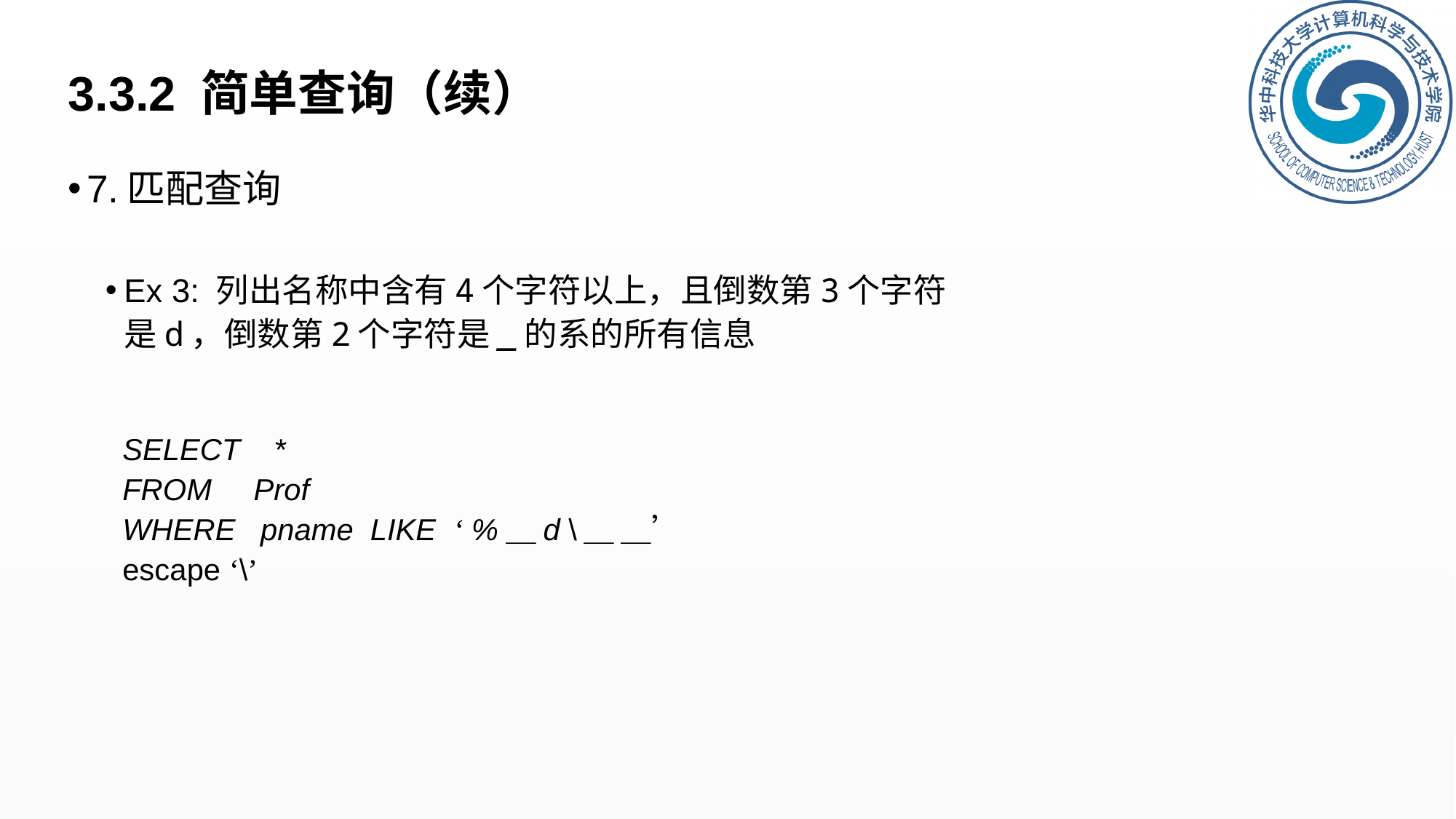

# 3.3.2 简单查询（续）
7.匹配查询

Ex 3: 列出名称中含有4个字符以上，且倒数第3个字符是d，倒数第2个字符是_的系的所有信息

SELECT    *
FROM     Prof
WHERE   pname  LIKE  ‘ %＿d \＿ ＿’ escape ‘\’